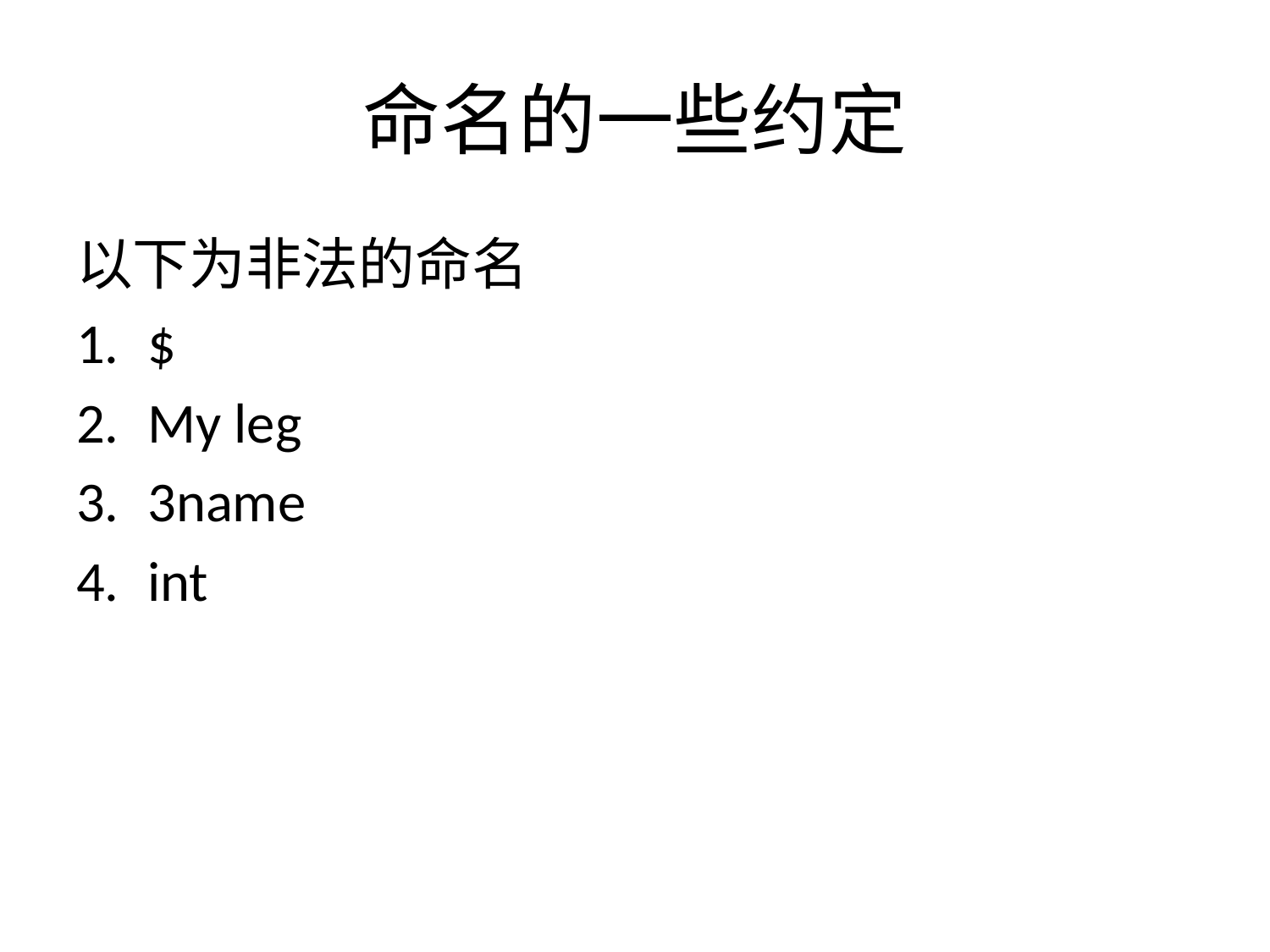

# 命名的一些约定
以下为非法的命名
$
My leg
3name
int